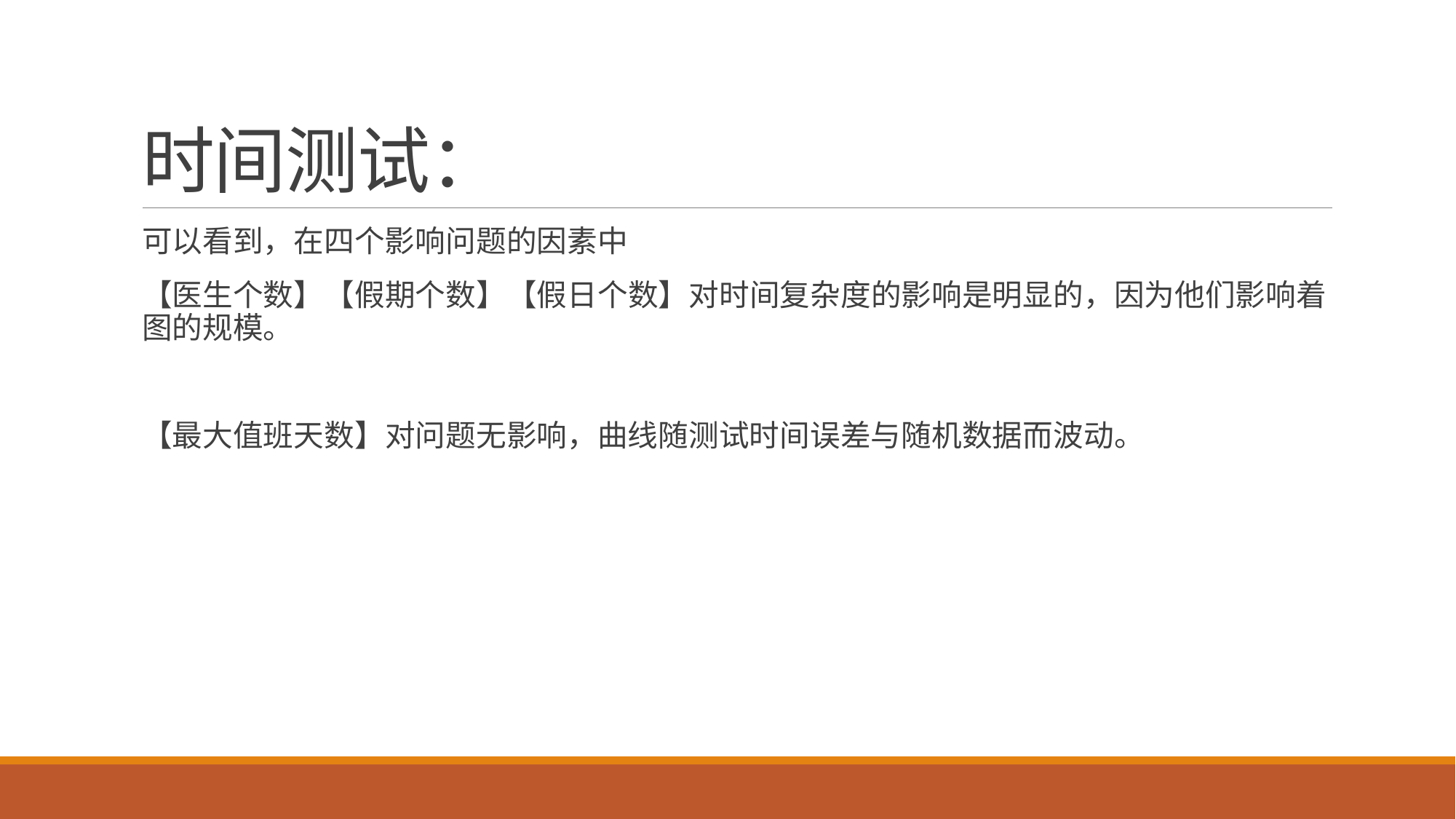

# 时间测试：
可以看到，在四个影响问题的因素中
【医生个数】【假期个数】【假日个数】对时间复杂度的影响是明显的，因为他们影响着图的规模。

【最大值班天数】对问题无影响，曲线随测试时间误差与随机数据而波动。